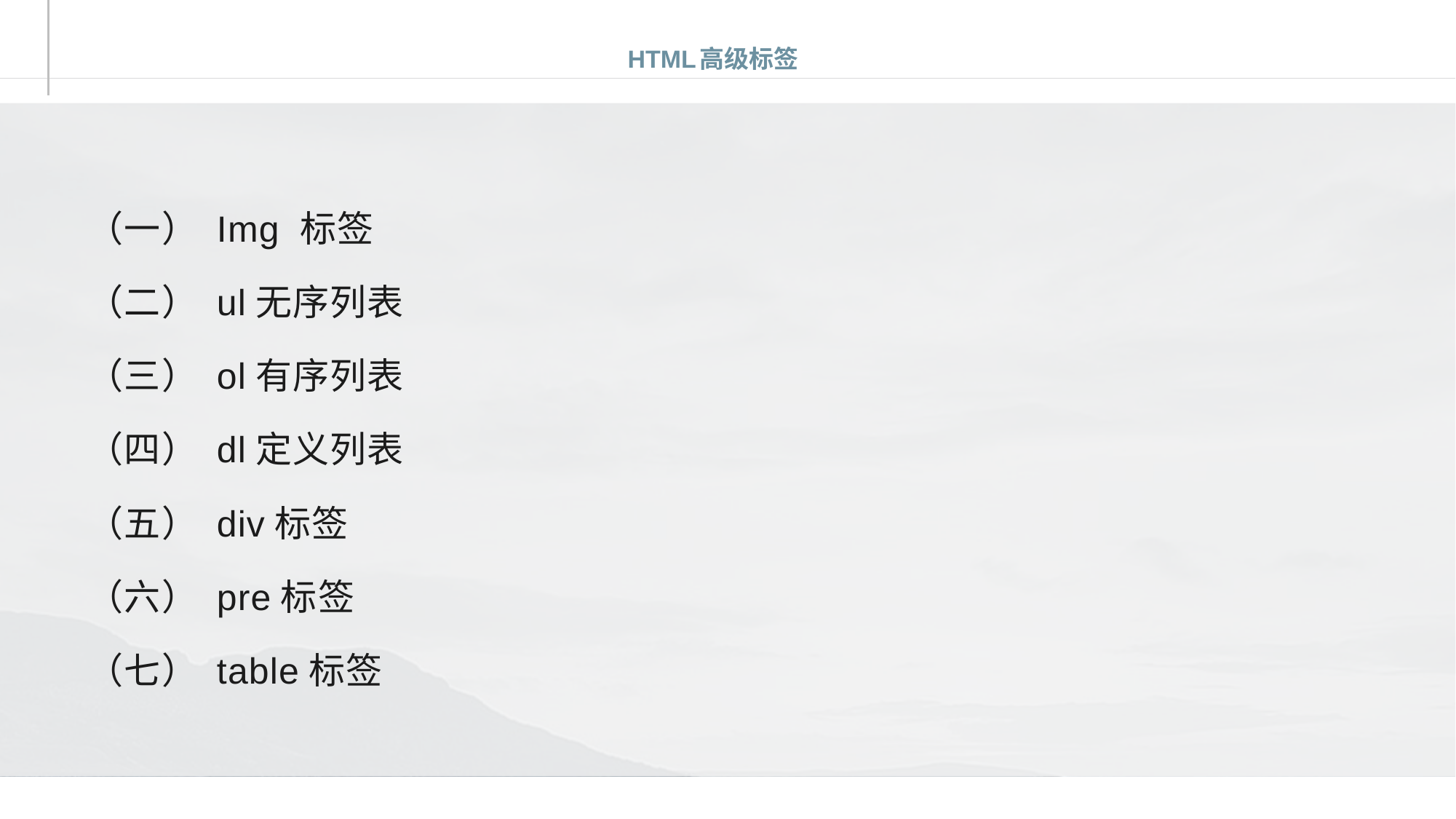

# HTML高级标签

（一） Img 标签
（二） ul无序列表
（三） ol有序列表
（四） dl定义列表
（五） div标签
（六） pre标签
（七） table标签